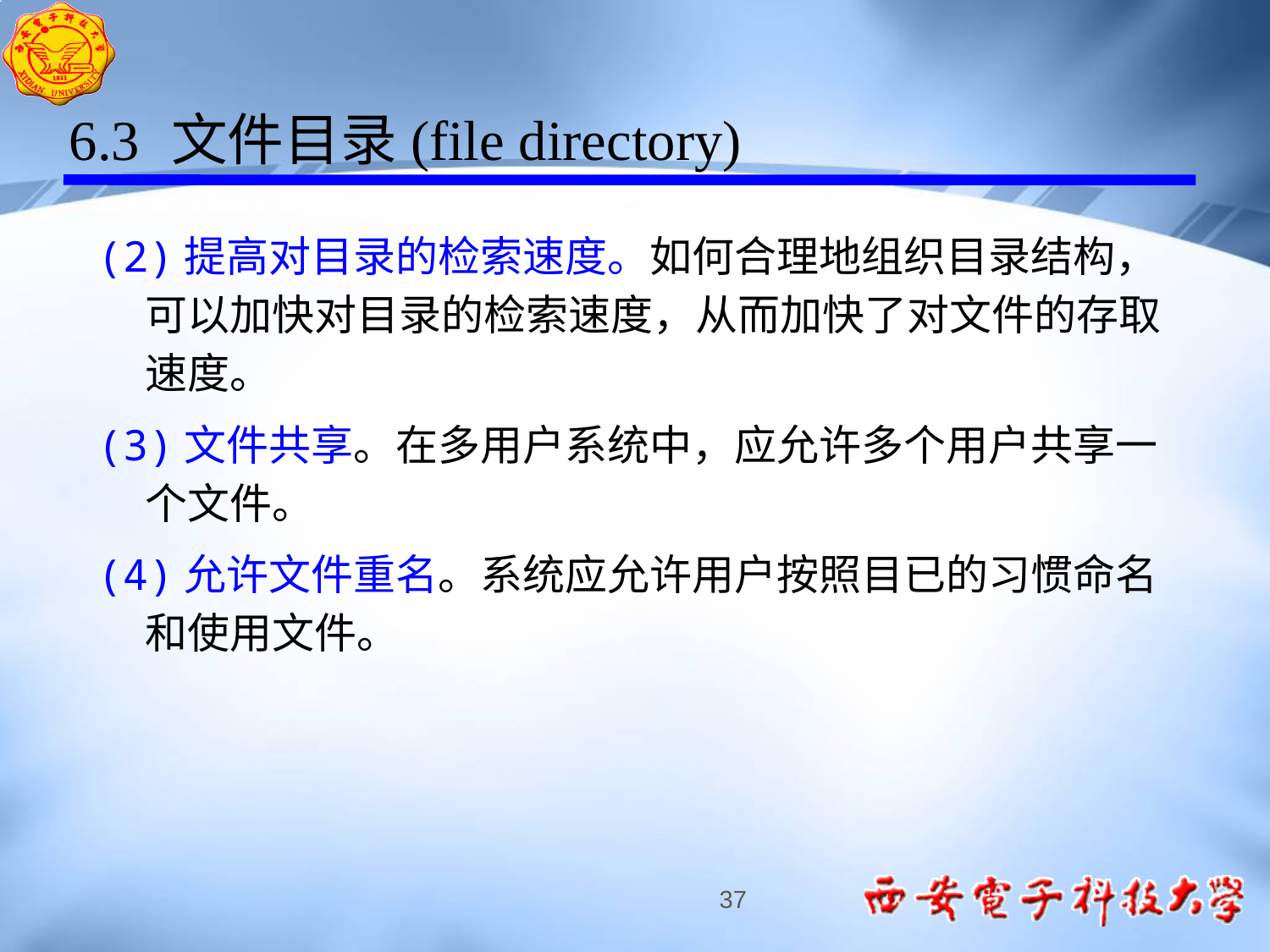

6.3 文件目录(file directory)
(2)提高对目录的检索速度。如何合理地组织目录结构，可以加快对目录的检索速度，从而加快了对文件的存取速度。
(3)文件共享。在多用户系统中，应允许多个用户共享一个文件。
(4)允许文件重名。系统应允许用户按照目已的习惯命名和使用文件。
37